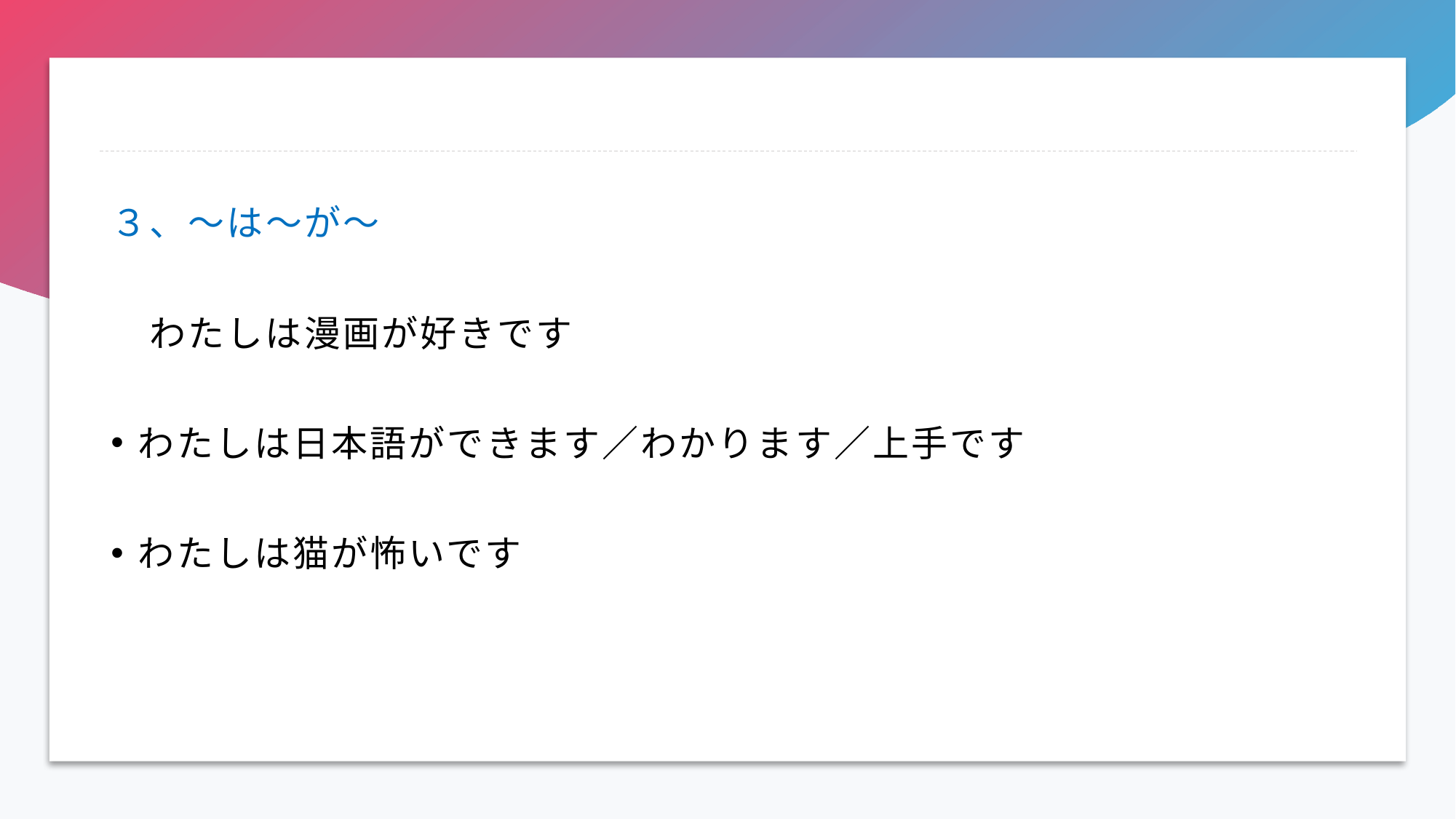

３、～は～が～
　わたしは漫画が好きです
わたしは日本語ができます／わかります／上手です
わたしは猫が怖いです